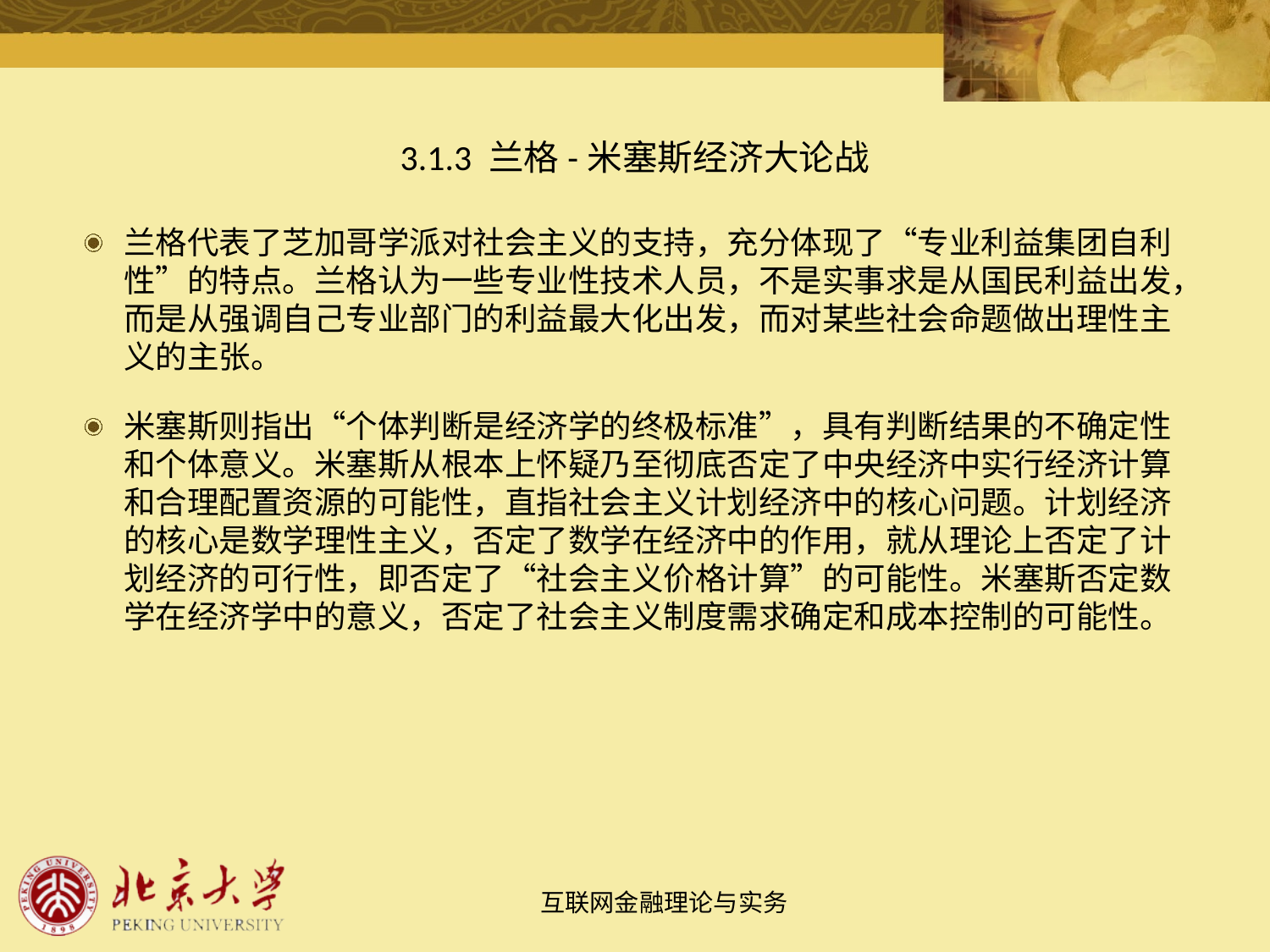

# 3.1.3 兰格-米塞斯经济大论战
兰格代表了芝加哥学派对社会主义的支持，充分体现了“专业利益集团自利性”的特点。兰格认为一些专业性技术人员，不是实事求是从国民利益出发，而是从强调自己专业部门的利益最大化出发，而对某些社会命题做出理性主义的主张。
米塞斯则指出“个体判断是经济学的终极标准”，具有判断结果的不确定性和个体意义。米塞斯从根本上怀疑乃至彻底否定了中央经济中实行经济计算和合理配置资源的可能性，直指社会主义计划经济中的核心问题。计划经济的核心是数学理性主义，否定了数学在经济中的作用，就从理论上否定了计划经济的可行性，即否定了“社会主义价格计算”的可能性。米塞斯否定数学在经济学中的意义，否定了社会主义制度需求确定和成本控制的可能性。